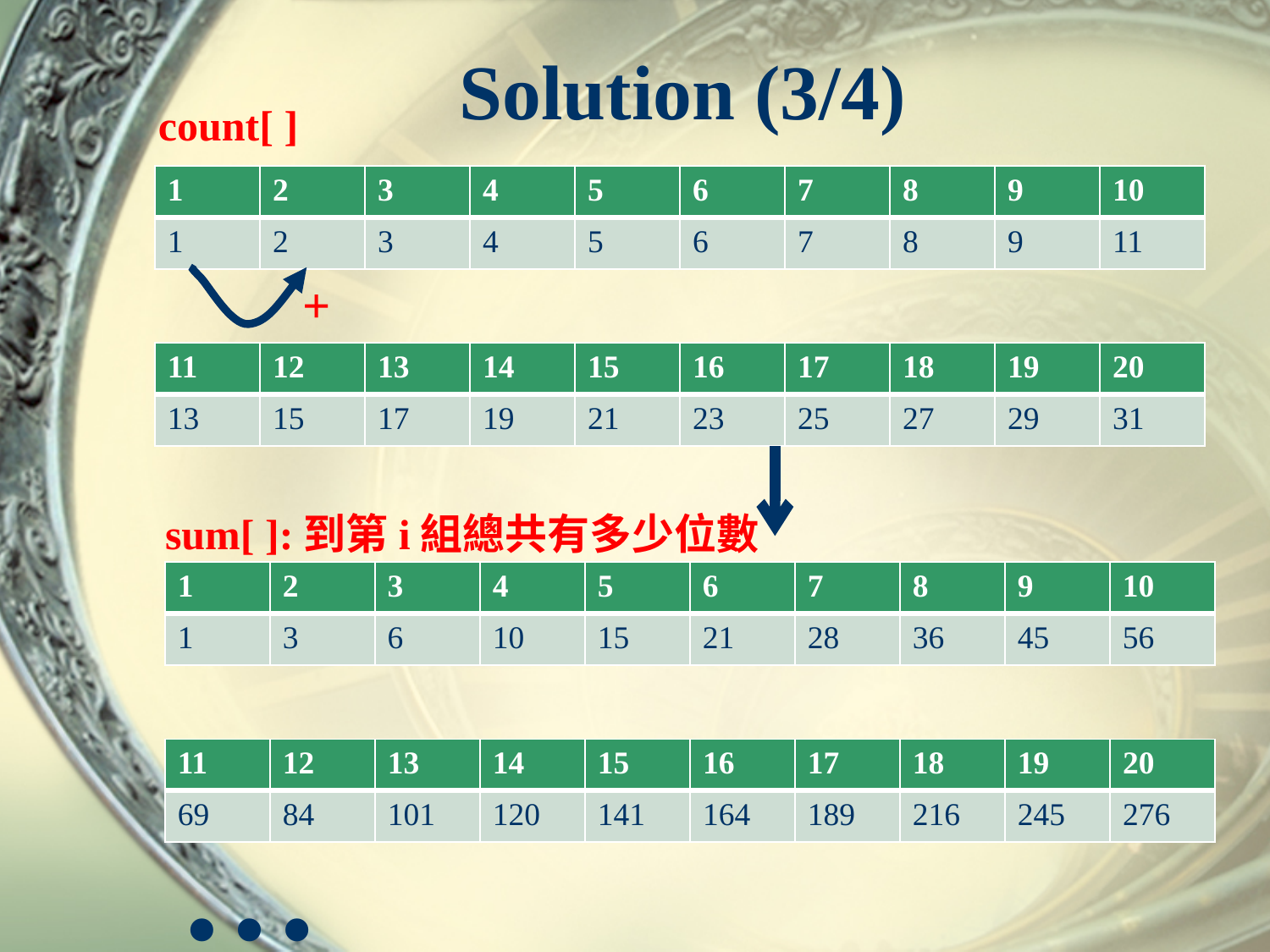

# Solution (3/4)
count[ ]
| 1 | 2 | 3 | 4 | 5 | 6 | 7 | 8 | 9 | 10 |
| --- | --- | --- | --- | --- | --- | --- | --- | --- | --- |
| 1 | 2 | 3 | 4 | 5 | 6 | 7 | 8 | 9 | 11 |

+
| 11 | 12 | 13 | 14 | 15 | 16 | 17 | 18 | 19 | 20 |
| --- | --- | --- | --- | --- | --- | --- | --- | --- | --- |
| 13 | 15 | 17 | 19 | 21 | 23 | 25 | 27 | 29 | 31 |
sum[ ]:到第i組總共有多少位數
| 1 | 2 | 3 | 4 | 5 | 6 | 7 | 8 | 9 | 10 |
| --- | --- | --- | --- | --- | --- | --- | --- | --- | --- |
| 1 | 3 | 6 | 10 | 15 | 21 | 28 | 36 | 45 | 56 |
| 11 | 12 | 13 | 14 | 15 | 16 | 17 | 18 | 19 | 20 |
| --- | --- | --- | --- | --- | --- | --- | --- | --- | --- |
| 69 | 84 | 101 | 120 | 141 | 164 | 189 | 216 | 245 | 276 |
…